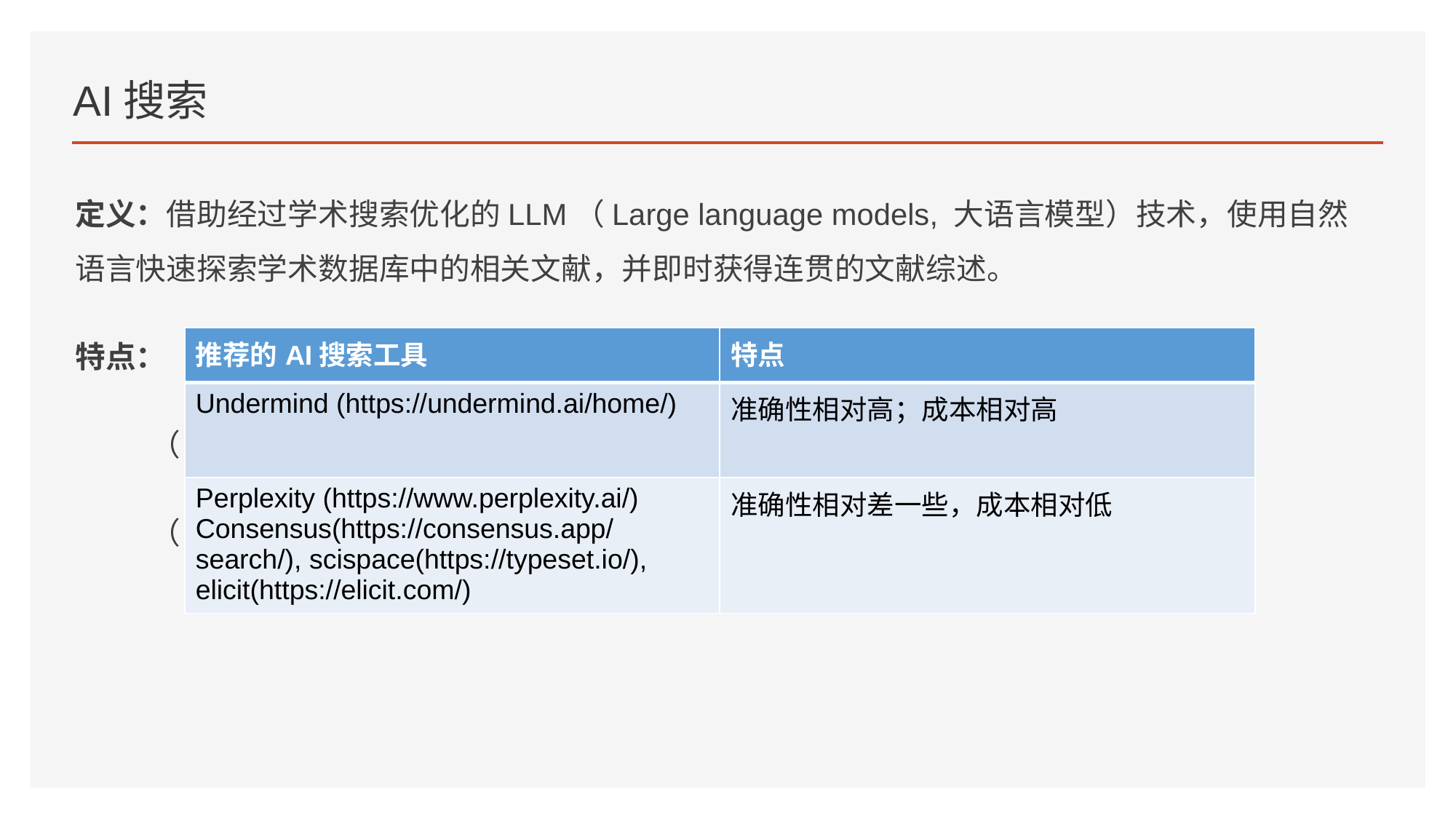

# AI搜索
定义：借助经过学术搜索优化的LLM（Large language models, 大语言模型）技术，使用自然语言快速探索学术数据库中的相关文献，并即时获得连贯的文献综述。
特点：（1）速度快
          （2）有犯错的可能
          （3）研究者在决策过程中相对被动

| 推荐的AI搜索工具 | 特点 |
| --- | --- |
| Undermind (https://undermind.ai/home/) | 准确性相对高；成本相对高 |
| Perplexity (https://www.perplexity.ai/) Consensus(https://consensus.app/search/), scispace(https://typeset.io/), elicit(https://elicit.com/) | 准确性相对差一些，成本相对低 |